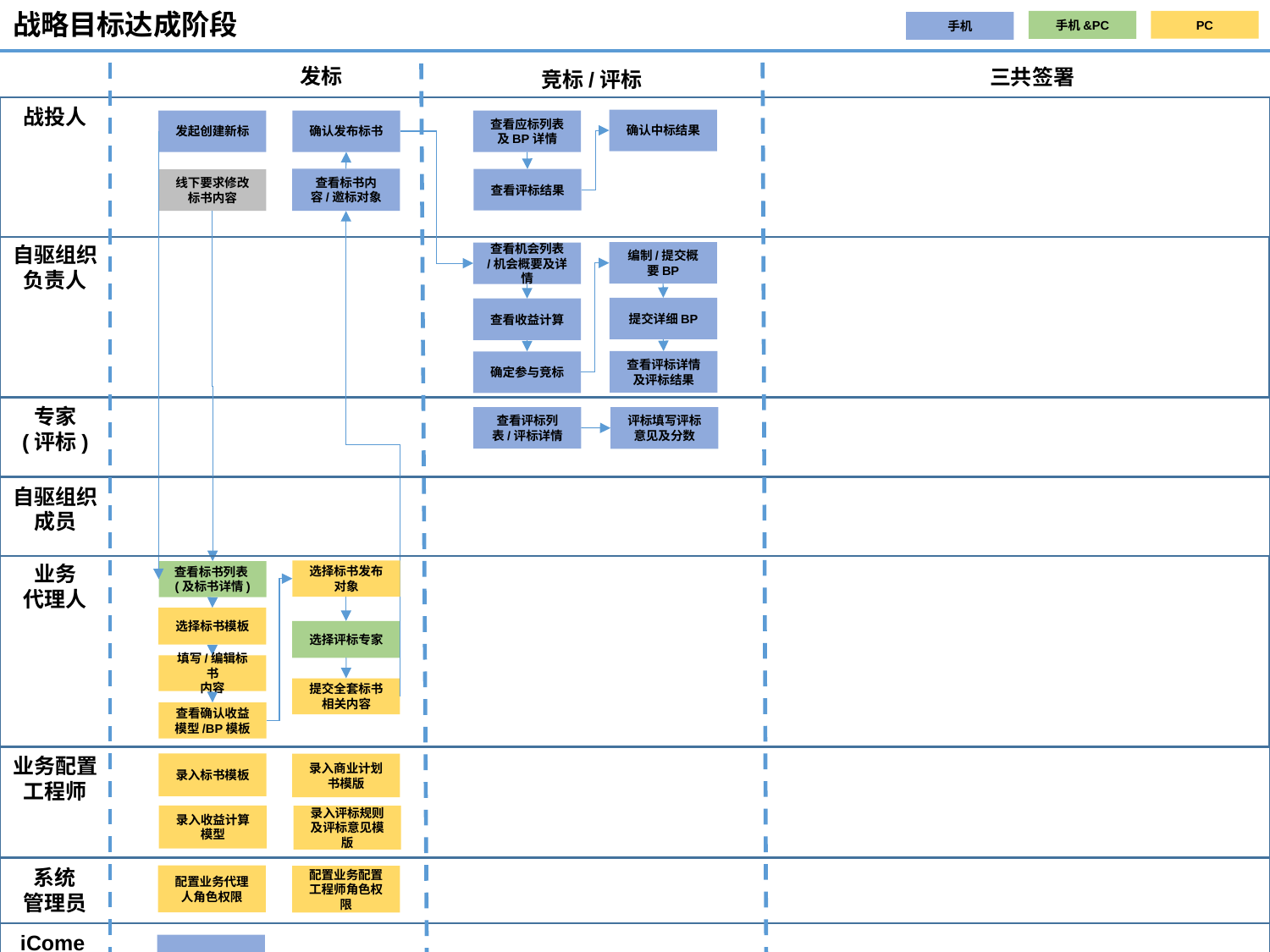

# 战略目标达成阶段
PC
手机&PC
手机
发标
三共签署
竞标/评标

战投人
确认中标结果
确认发布标书
查看应标列表及BP详情
发起创建新标
查看标书内容/邀标对象
查看评标结果
线下要求修改标书内容
自驱组织负责人

编制/提交概要BP
查看机会列表
/机会概要及详情
提交详细BP
查看收益计算
查看评标详情及评标结果
确定参与竞标
专家
(评标)

查看评标列表/评标详情
评标填写评标意见及分数
自驱组织成员

业务
代理人

选择标书发布对象
查看标书列表(及标书详情)
选择标书模板
选择评标专家
填写/编辑标书
内容
提交全套标书相关内容
查看确认收益模型/BP模板
业务配置工程师

录入标书模板
录入商业计划书模版
录入收益计算模型
录入评标规则及评标意见模版

系统
管理员
配置业务代理人角色权限
配置业务配置工程师角色权限
iCome系统后台触发器

常规消息推送